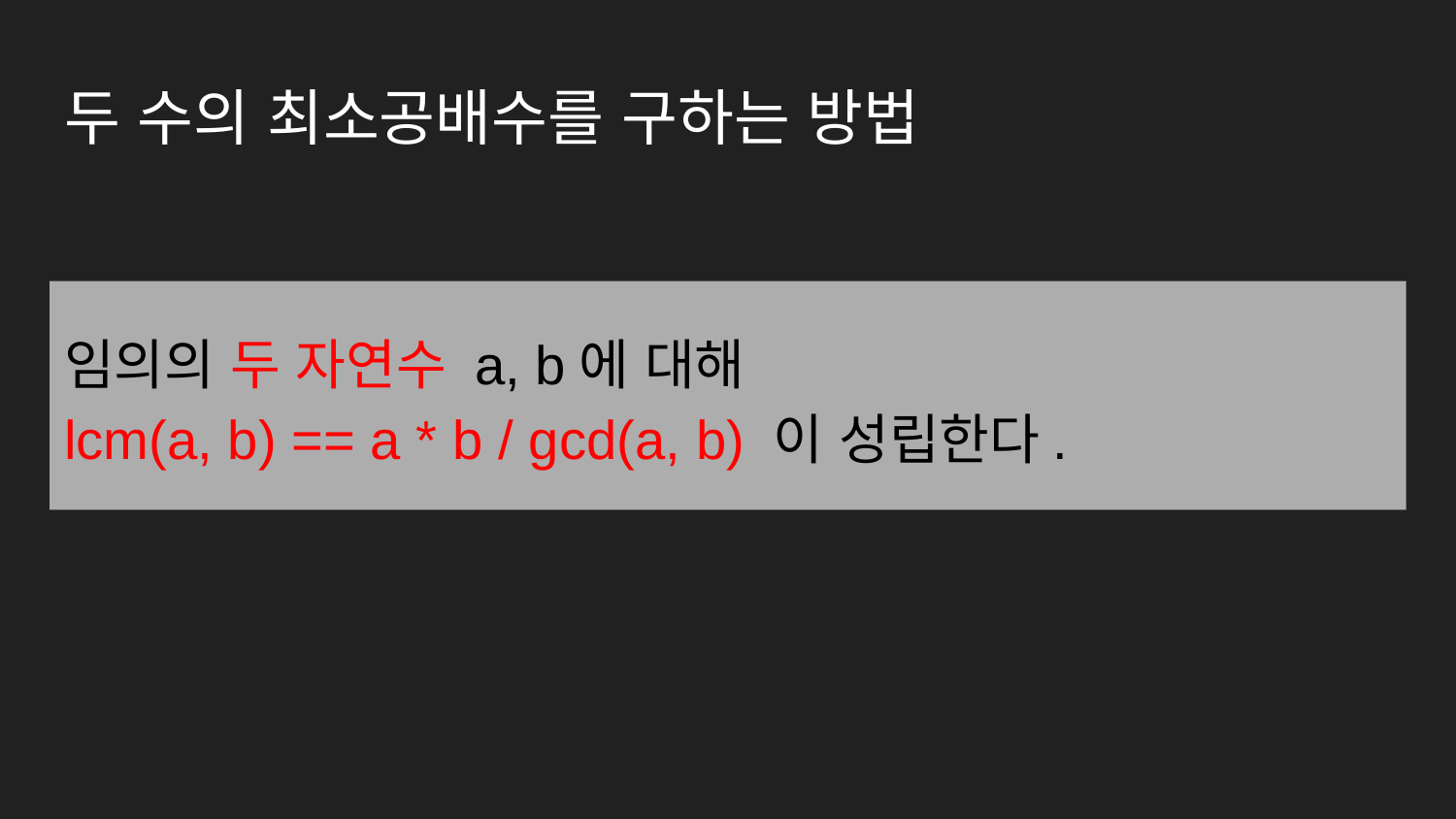

# 두 수의 최소공배수를 구하는 방법
임의의 두 자연수 a, b에 대해
lcm(a, b) == a * b / gcd(a, b) 이 성립한다.